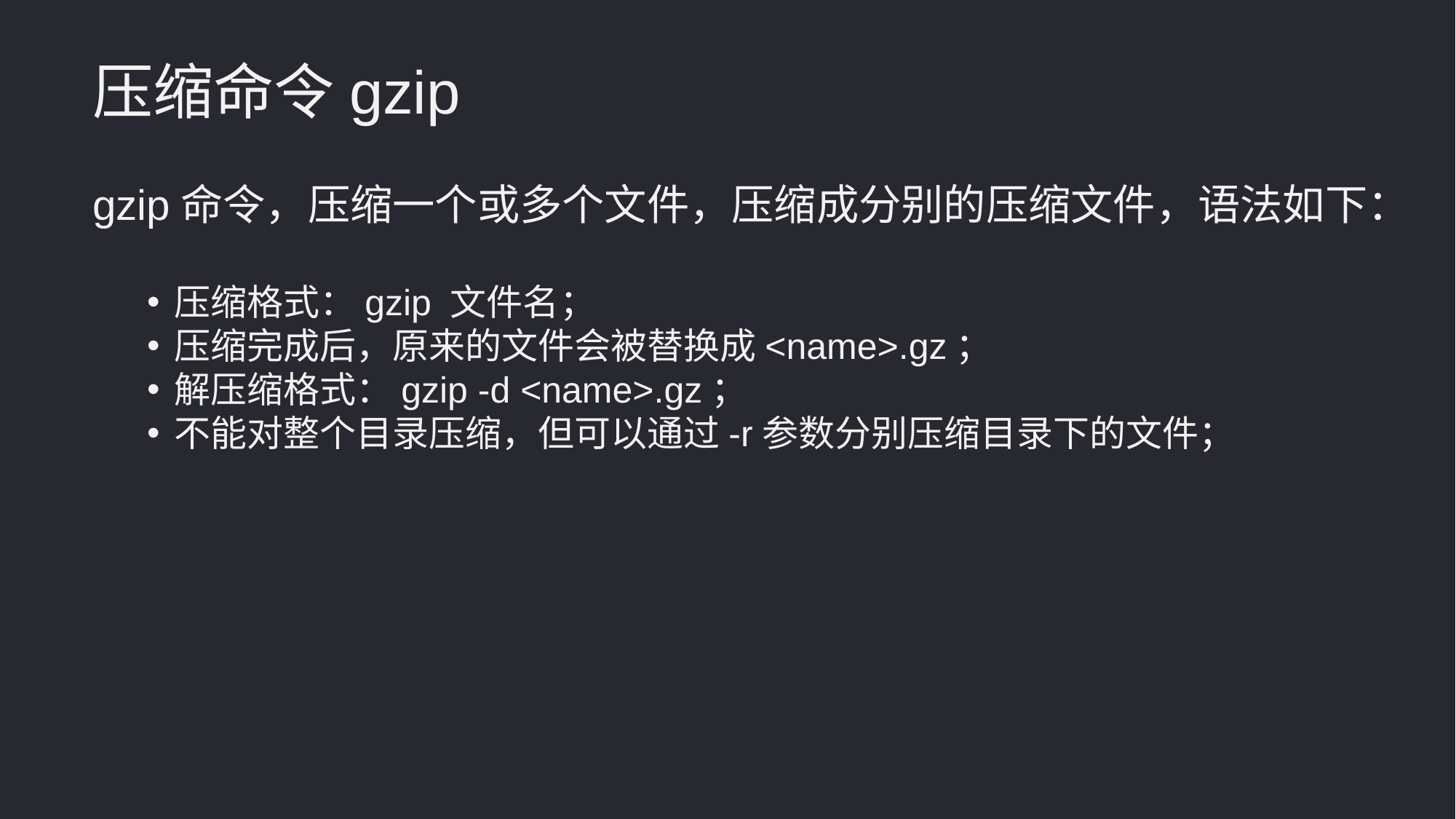

压缩命令gzip
gzip命令，压缩一个或多个文件，压缩成分别的压缩文件，语法如下：

压缩格式：gzip 文件名；
压缩完成后，原来的文件会被替换成<name>.gz；
解压缩格式：gzip -d <name>.gz；
不能对整个目录压缩，但可以通过-r参数分别压缩目录下的文件；